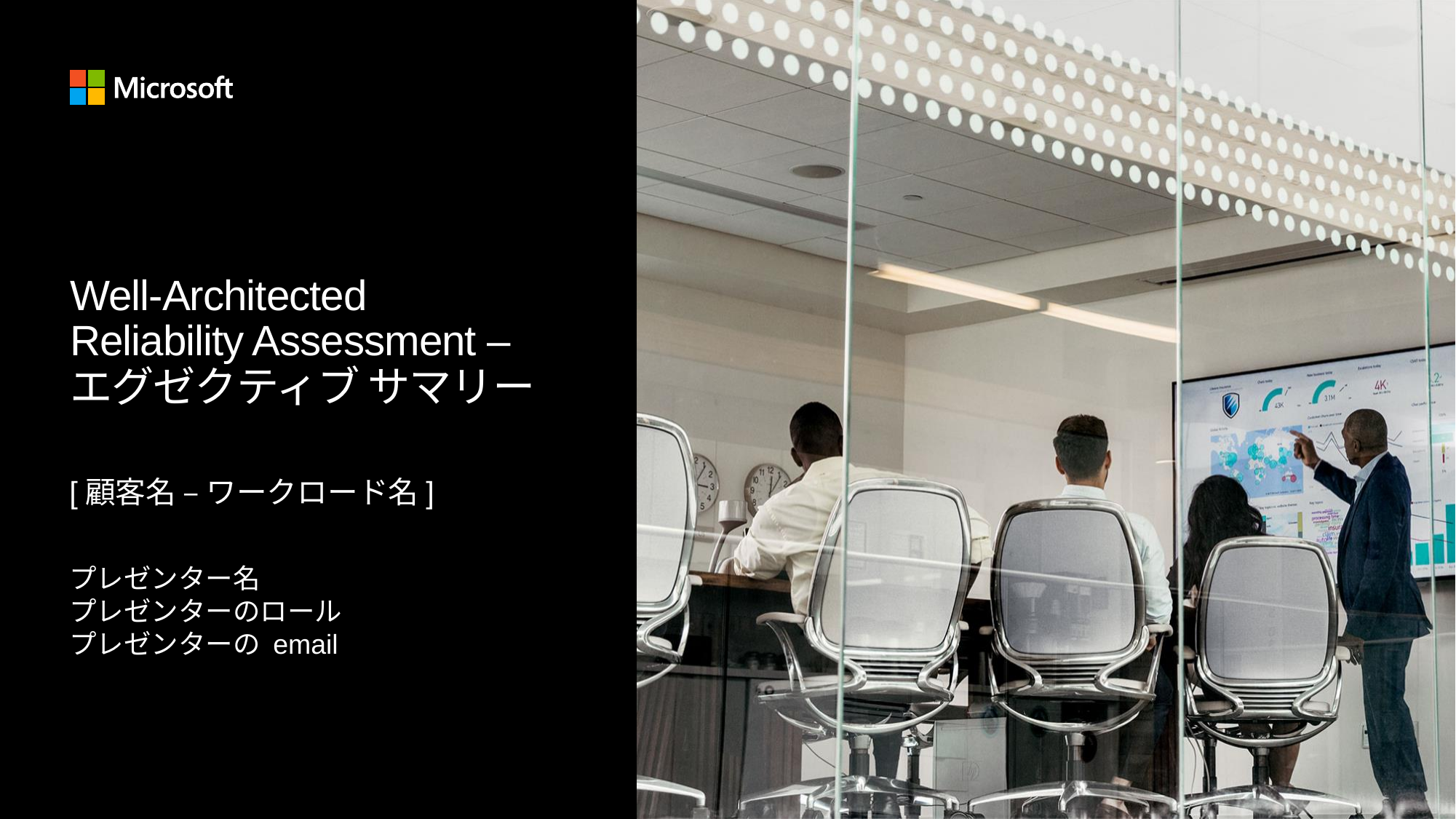

# Well-Architected Reliability Assessment – エグゼクティブ サマリー
[顧客名 – ワークロード名]
プレゼンター名
プレゼンターのロール
プレゼンターの email